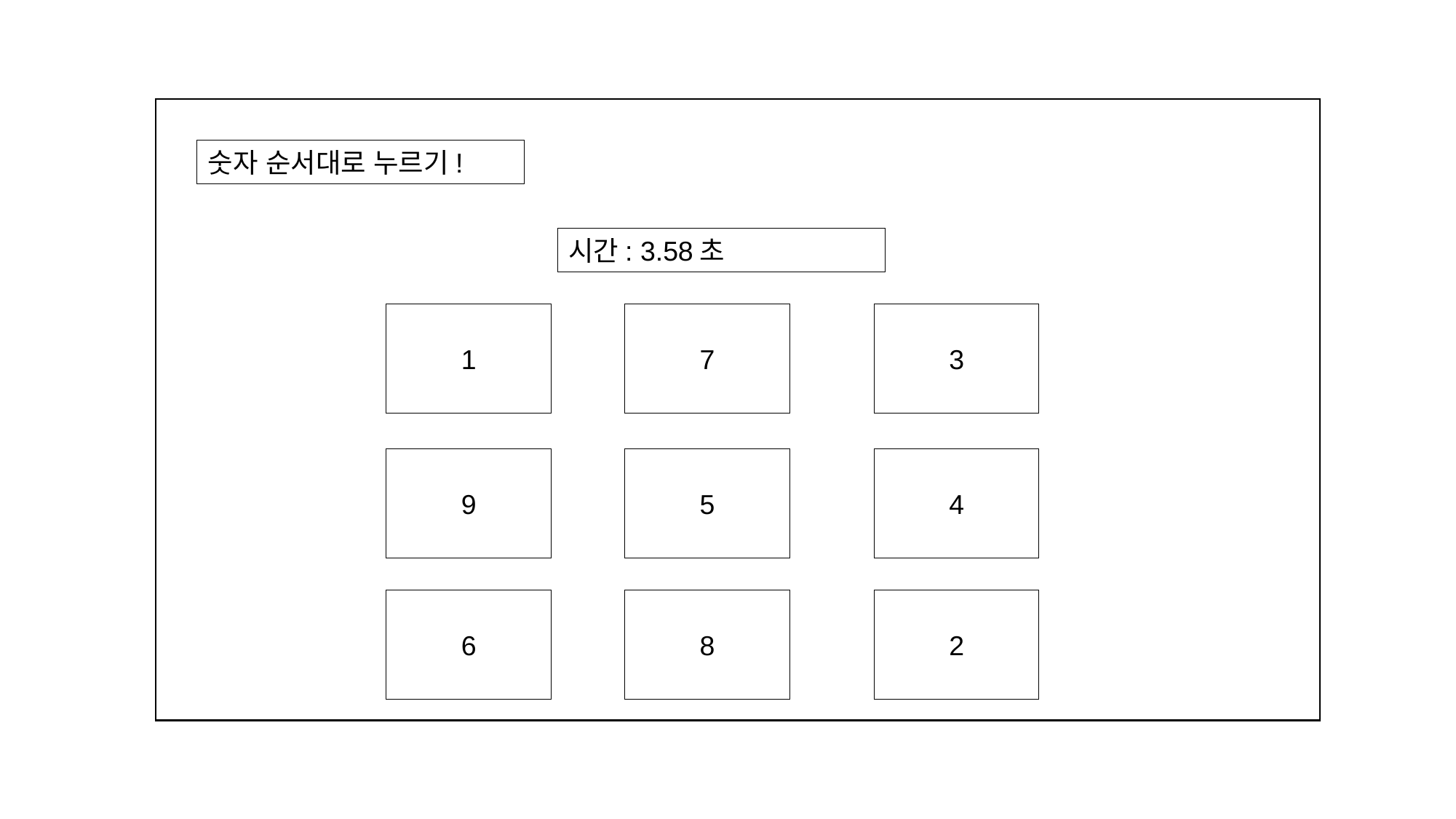

숫자 순서대로 누르기!
시간: 3.58초

1

7

3

5

4

9

6

8

2